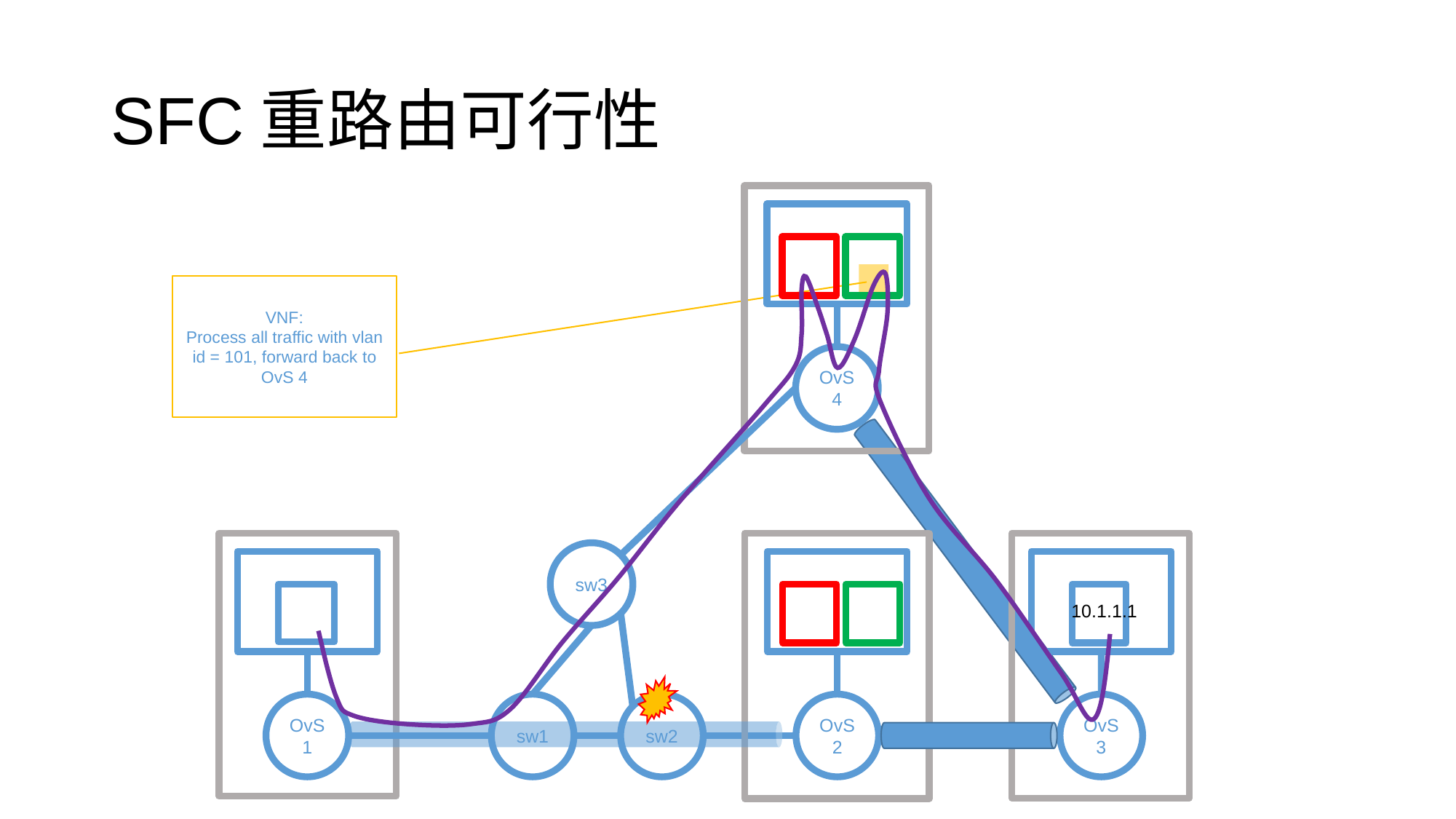

# SFC重路由可行性

VNF:
Process all traffic with vlan id = 101, forward back to OvS 4
OvS4

sw3

10.1.1.1

OvS1
sw1
sw2
OvS3
OvS2